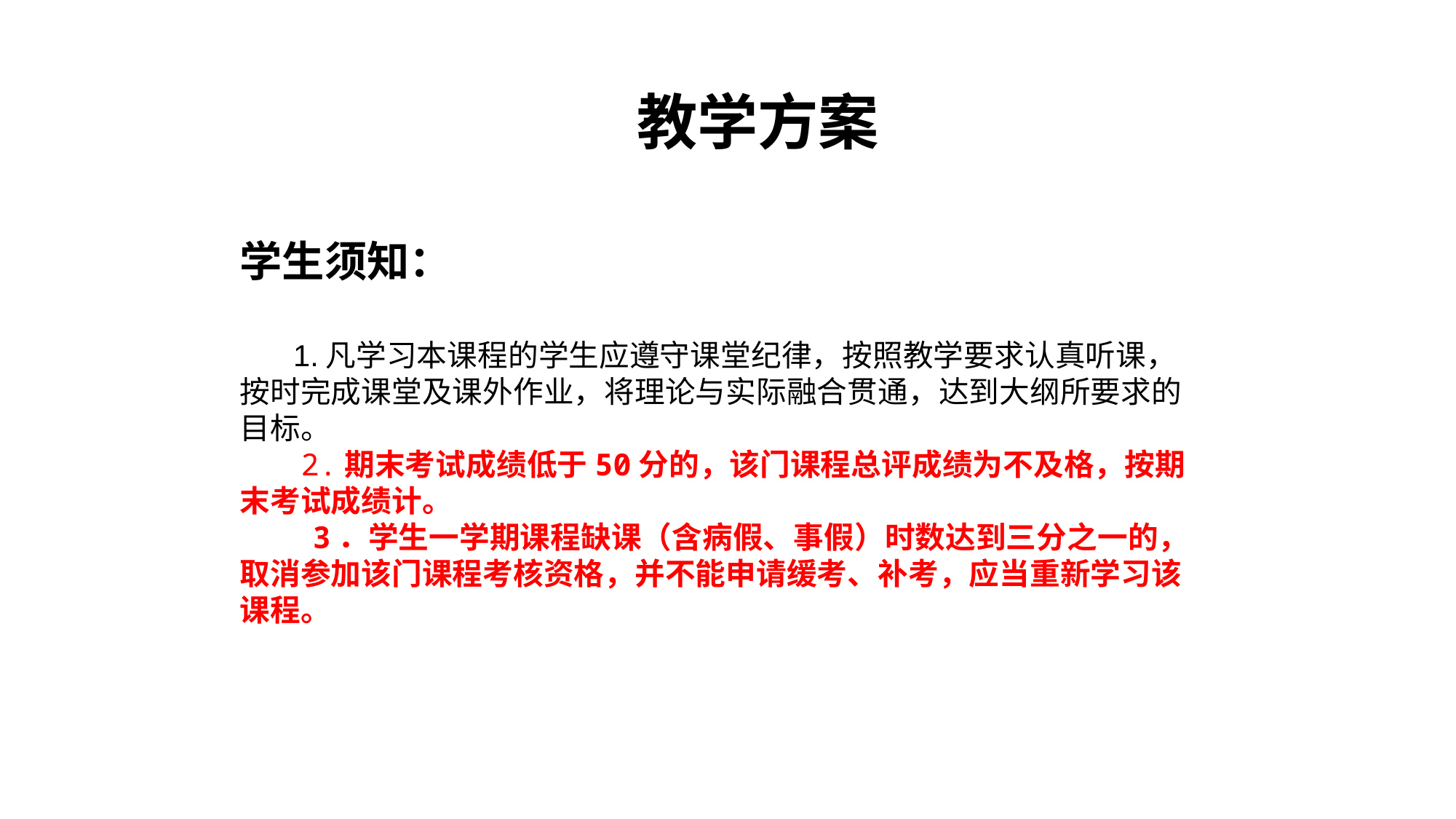

# 教学方案
学生须知：

       1.凡学习本课程的学生应遵守课堂纪律，按照教学要求认真听课，按时完成课堂及课外作业，将理论与实际融合贯通，达到大纲所要求的目标。
        2.期末考试成绩低于50分的，该门课程总评成绩为不及格，按期末考试成绩计。
    3．学生一学期课程缺课（含病假、事假）时数达到三分之一的，取消参加该门课程考核资格，并不能申请缓考、补考，应当重新学习该课程。